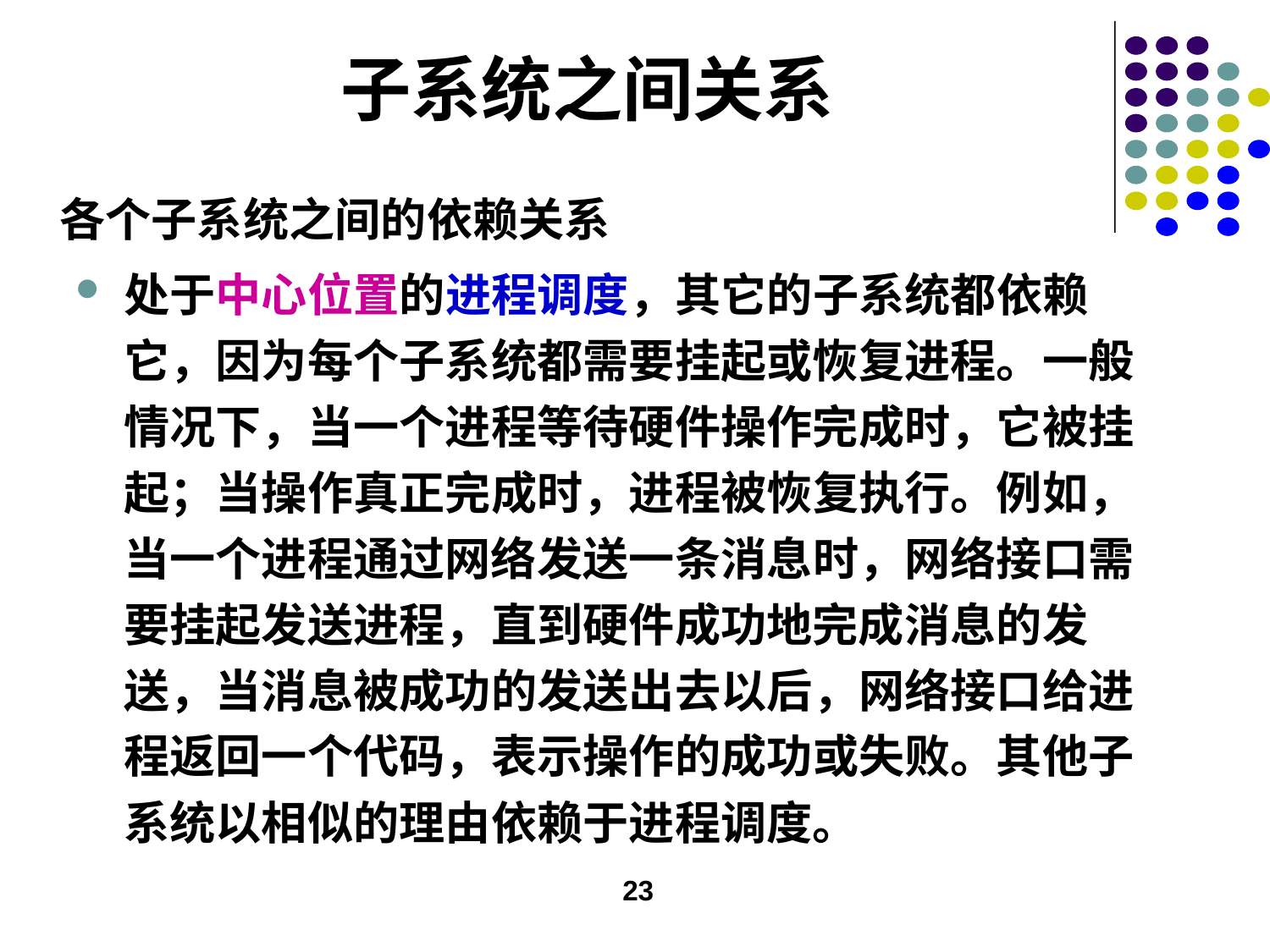

# 子系统之间关系
  各个子系统之间的依赖关系
处于中心位置的进程调度，其它的子系统都依赖它，因为每个子系统都需要挂起或恢复进程。一般情况下，当一个进程等待硬件操作完成时，它被挂起；当操作真正完成时，进程被恢复执行。例如，当一个进程通过网络发送一条消息时，网络接口需要挂起发送进程，直到硬件成功地完成消息的发送，当消息被成功的发送出去以后，网络接口给进程返回一个代码，表示操作的成功或失败。其他子系统以相似的理由依赖于进程调度。
23